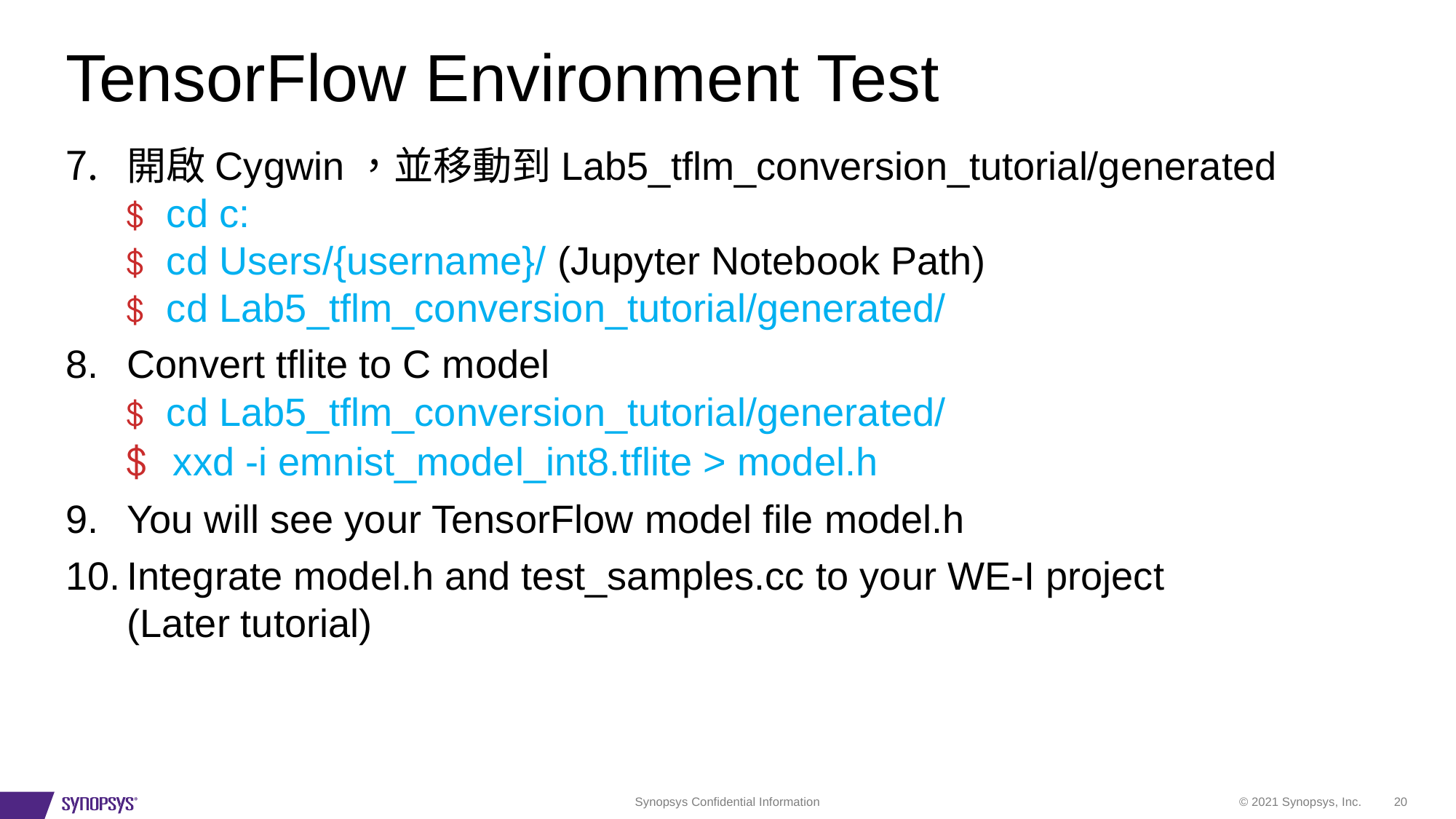

# TensorFlow Environment Test
開啟Cygwin，並移動到Lab5_tflm_conversion_tutorial/generated
$ cd c:
$ cd Users/{username}/ (Jupyter Notebook Path)
$ cd Lab5_tflm_conversion_tutorial/generated/
Convert tflite to C model
$ cd Lab5_tflm_conversion_tutorial/generated/
$ xxd -i emnist_model_int8.tflite > model.h
You will see your TensorFlow model file model.h
Integrate model.h and test_samples.cc to your WE-I project
(Later tutorial)